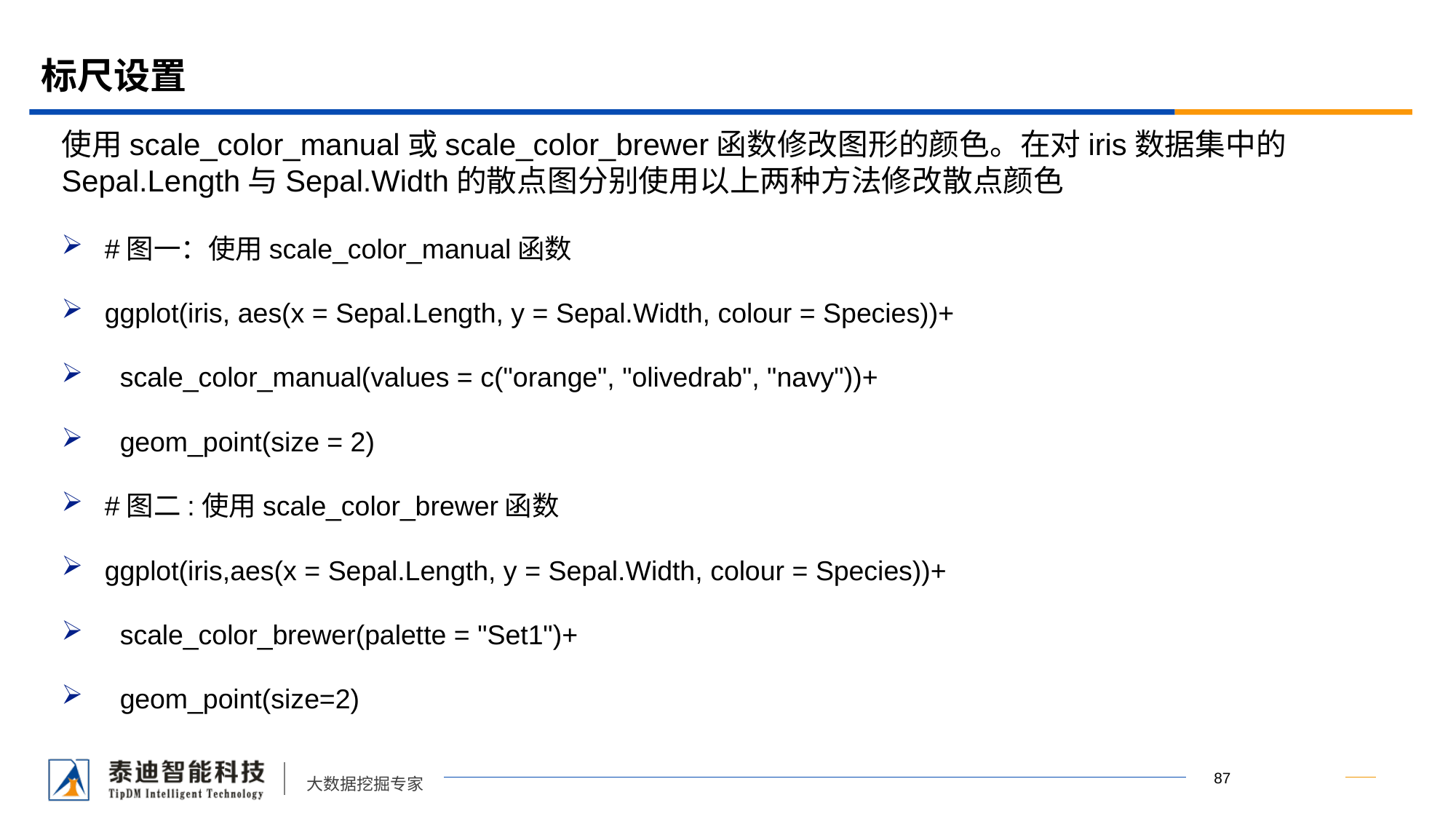

# 标尺设置
使用scale_color_manual或scale_color_brewer函数修改图形的颜色。在对iris数据集中的Sepal.Length与Sepal.Width的散点图分别使用以上两种方法修改散点颜色
#图一：使用scale_color_manual函数
ggplot(iris, aes(x = Sepal.Length, y = Sepal.Width, colour = Species))+
  scale_color_manual(values = c("orange", "olivedrab", "navy"))+
  geom_point(size = 2)
#图二:使用scale_color_brewer函数
ggplot(iris,aes(x = Sepal.Length, y = Sepal.Width, colour = Species))+
  scale_color_brewer(palette = "Set1")+
  geom_point(size=2)